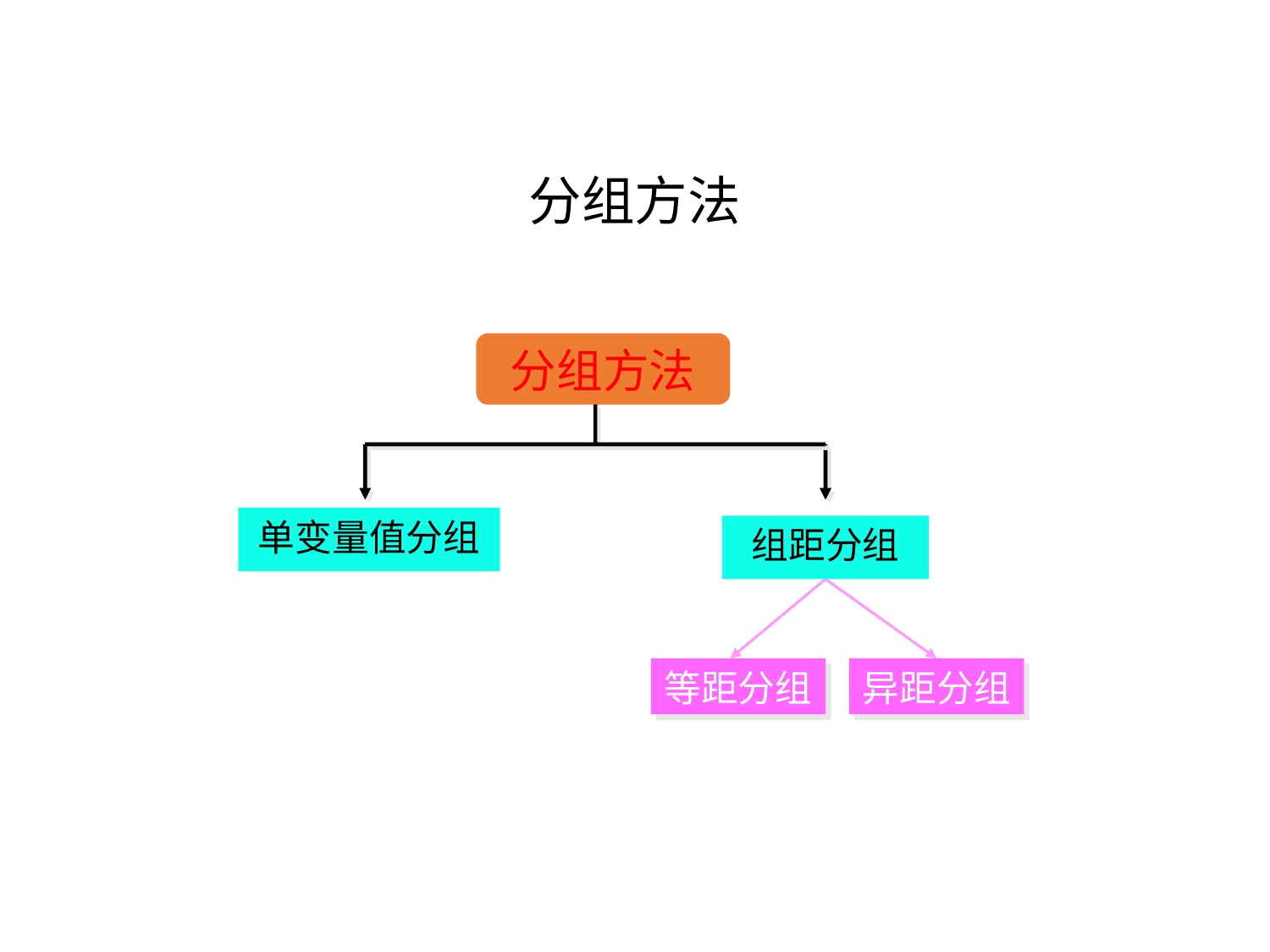

# 分组方法
分组方法

单变量值分组

组距分组

等距分组
异距分组